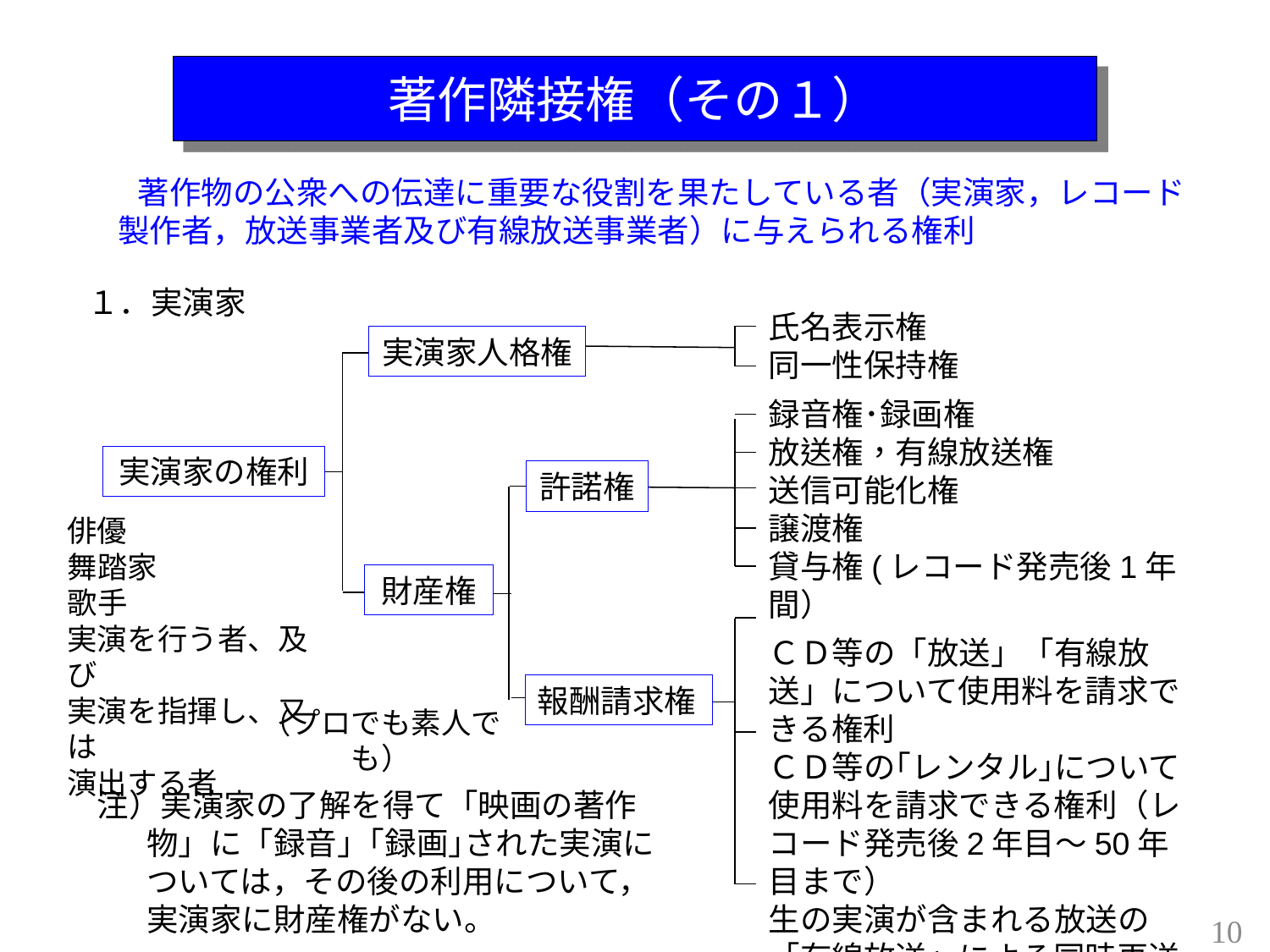

著作隣接権（その１）
　 　著作物の公衆への伝達に重要な役割を果たしている者（実演家，レコード製作者，放送事業者及び有線放送事業者）に与えられる権利
１．実演家
氏名表示権
同一性保持権
録音権･録画権
放送権，有線放送権
送信可能化権
譲渡権
貸与権(レコード発売後1年間）
ＣＤ等の「放送」「有線放送」について使用料を請求できる権利
ＣＤ等の｢レンタル｣について使用料を請求できる権利（レコード発売後2年目～50年目まで）
生の実演が含まれる放送の「有線放送」による同時再送信について使用料を請求できる権利
実演家人格権
実演家の権利
許諾権
俳優
舞踏家
歌手
実演を行う者、及び
実演を指揮し、又は
演出する者
財産権
報酬請求権
（プロでも素人でも）
注）実演家の了解を得て「映画の著作物」に「録音」｢録画｣された実演については，その後の利用について，実演家に財産権がない。
10